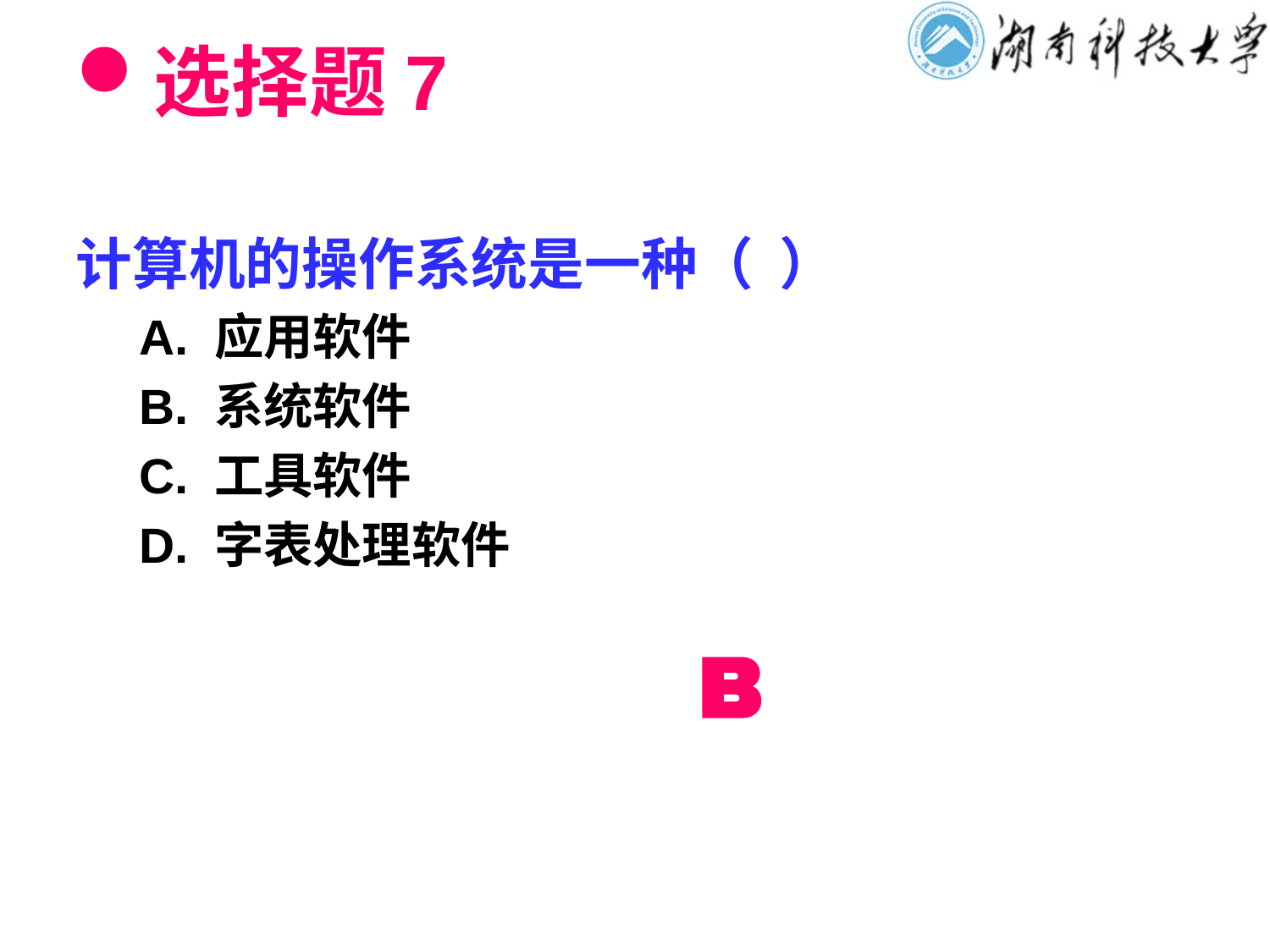

# 选择题7
计算机的操作系统是一种（  ）
A. 应用软件
B. 系统软件
C. 工具软件
D. 字表处理软件
B